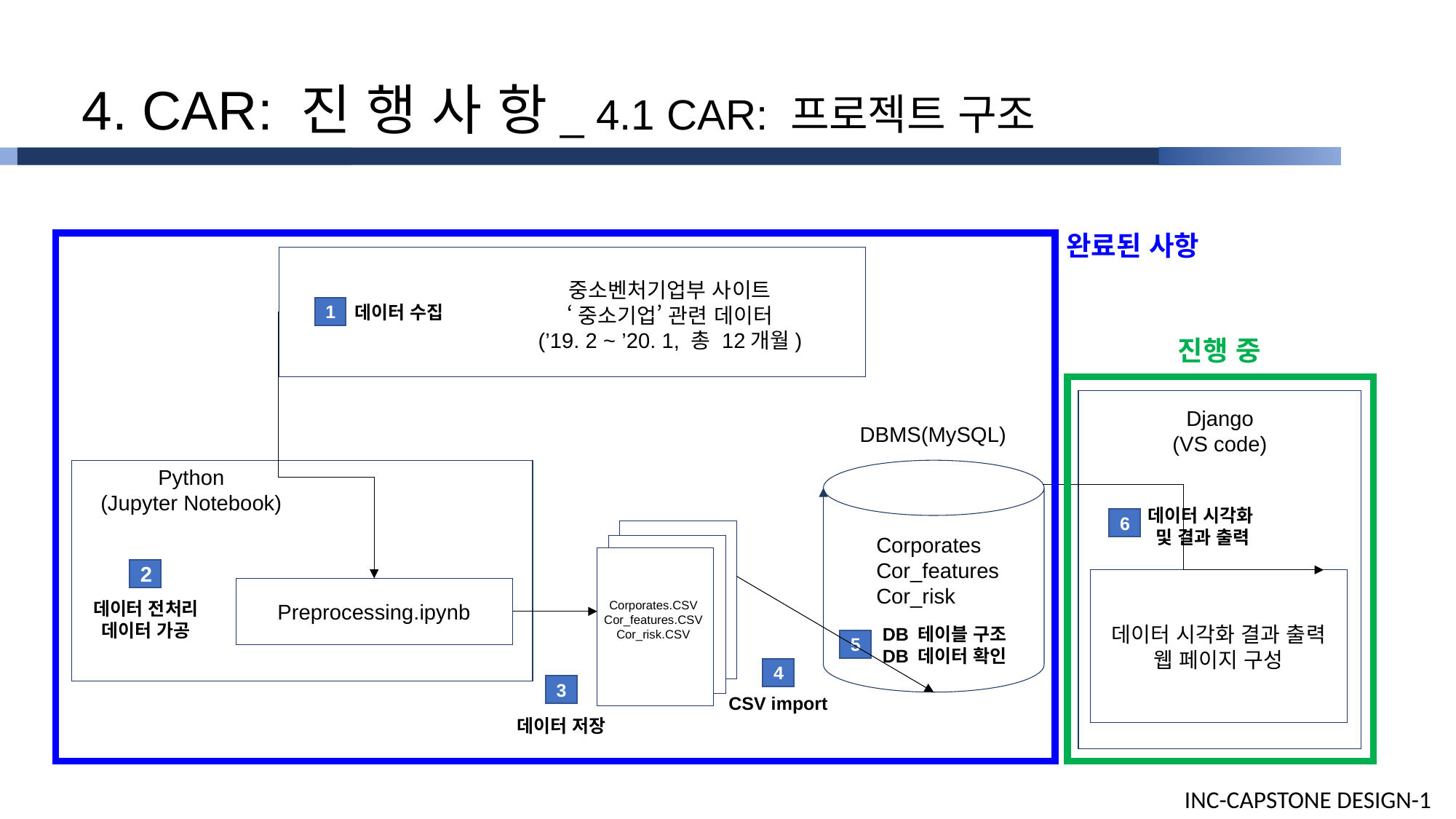

4. CAR: 진 행 사 항_ 4.1 CAR: 프로젝트 구조
완료된 사항

중소벤처기업부 사이트
‘중소기업’ 관련 데이터
(’19. 2 ~ ’20. 1, 총 12개월)
데이터 수집
1
진행 중

Django
(VS code)
DBMS(MySQL)
Python
(Jupyter Notebook)

데이터 시각화
및 결과 출력
6

Corporates
Cor_features
Cor_risk
Corporates.CSV
Cor_features.CSV
Cor_risk.CSV
2
데이터 시각화 결과 출력
웹 페이지 구성
Preprocessing.ipynb
데이터 전처리
데이터 가공

DB 테이블 구조
DB 데이터 확인
5
4
3
CSV import
데이터 저장